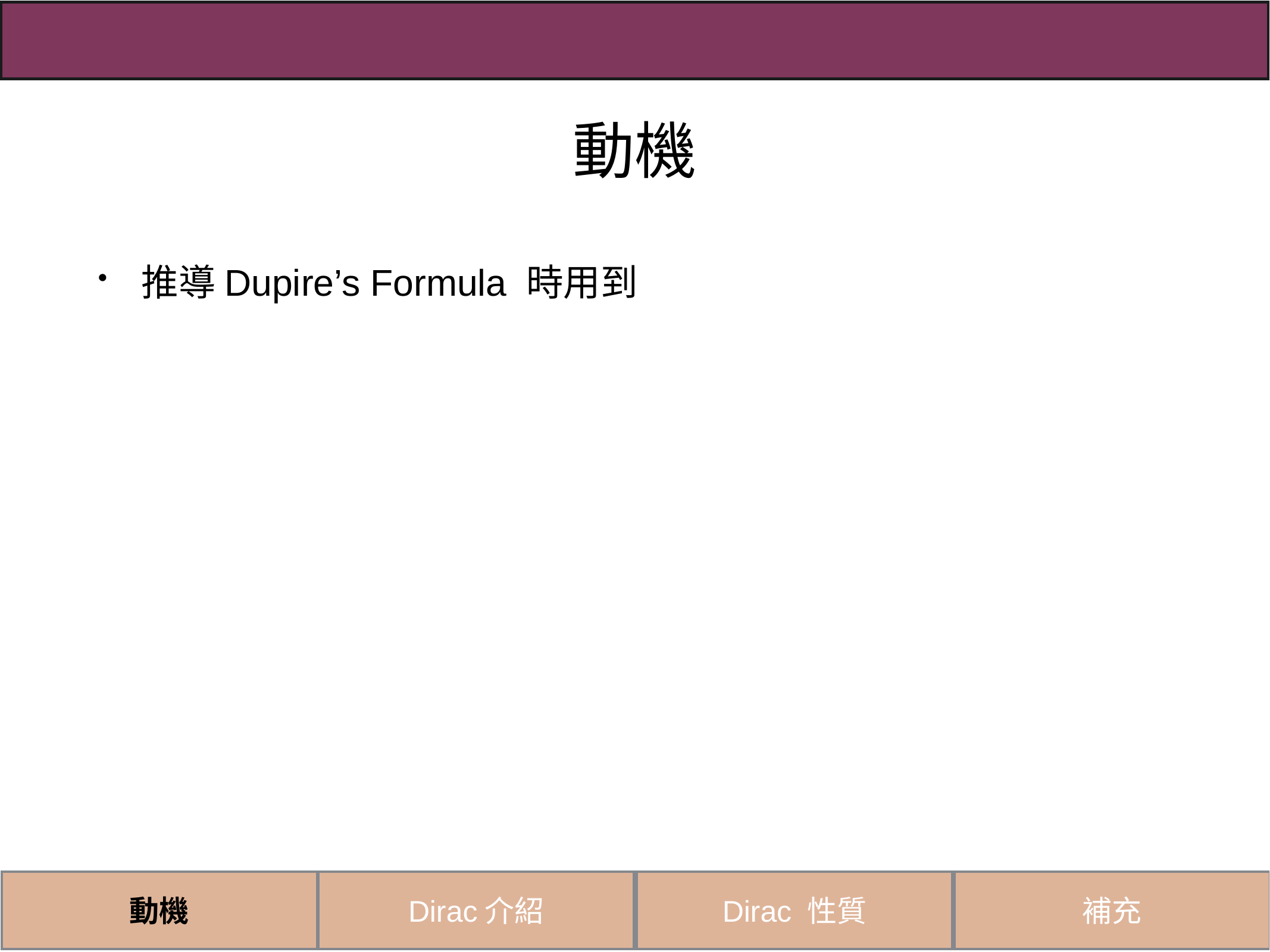

# 動機
推導Dupire’s Formula 時用到
動機
Dirac介紹
Dirac 性質
補充